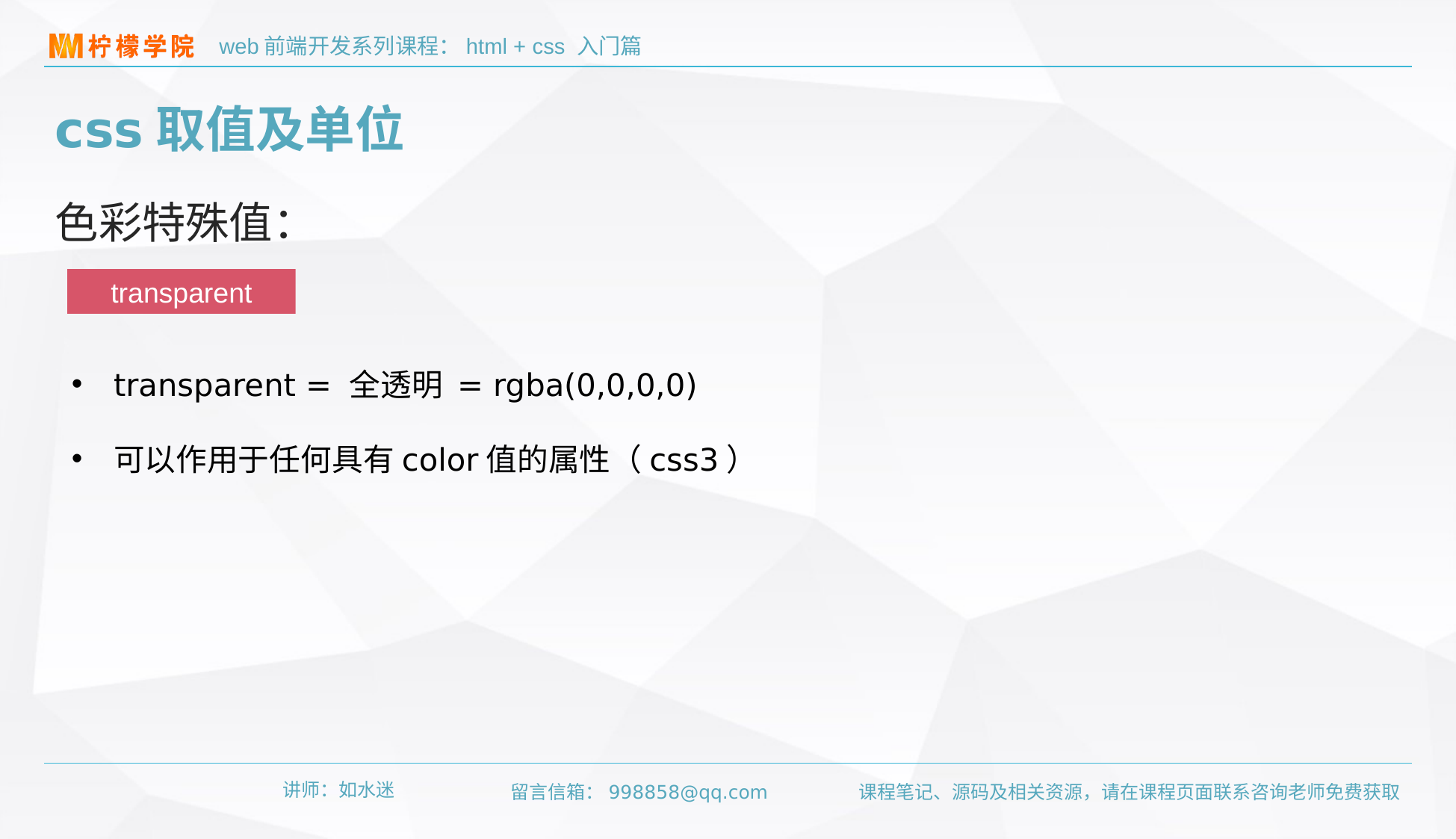

css取值及单位
色彩特殊值：
transparent
transparent = 全透明 = rgba(0,0,0,0)
可以作用于任何具有color值的属性（css3）